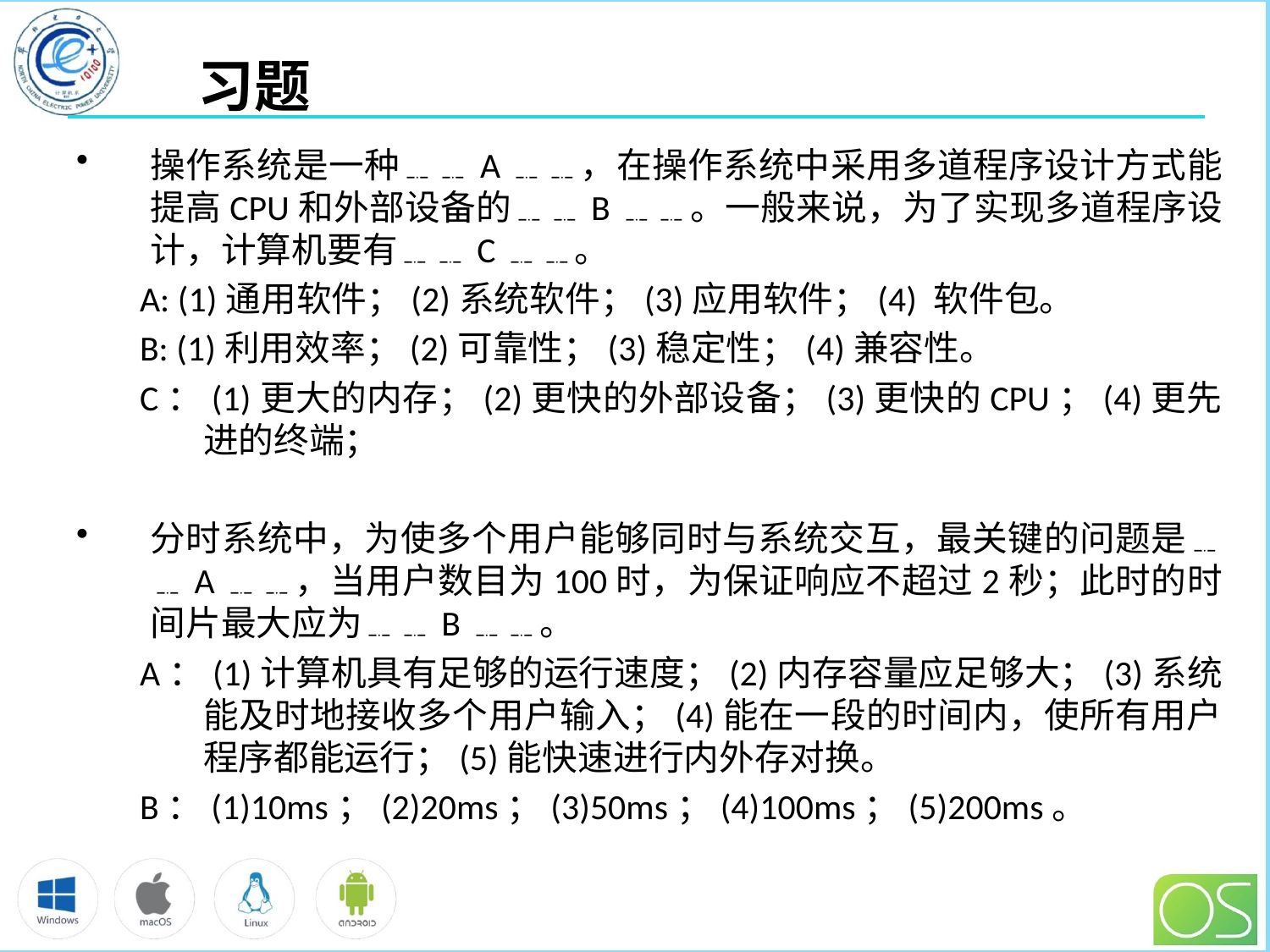

# 习题
操作系统是一种﹎﹎A﹎﹎，在操作系统中采用多道程序设计方式能提高CPU和外部设备的﹎﹎B﹎﹎。一般来说，为了实现多道程序设计，计算机要有﹎﹎C﹎﹎。
A: (1)通用软件；(2)系统软件；(3)应用软件；(4) 软件包。
B: (1)利用效率；(2)可靠性；(3)稳定性；(4)兼容性。
C：(1)更大的内存；(2)更快的外部设备；(3)更快的CPU；(4)更先进的终端；

分时系统中，为使多个用户能够同时与系统交互，最关键的问题是﹎﹎A﹎﹎，当用户数目为100时，为保证响应不超过2秒；此时的时间片最大应为﹎﹎B﹎﹎。
A：(1)计算机具有足够的运行速度；(2)内存容量应足够大；(3)系统能及时地接收多个用户输入；(4)能在一段的时间内，使所有用户程序都能运行；(5)能快速进行内外存对换。
B：(1)10ms；(2)20ms；(3)50ms；(4)100ms；(5)200ms。